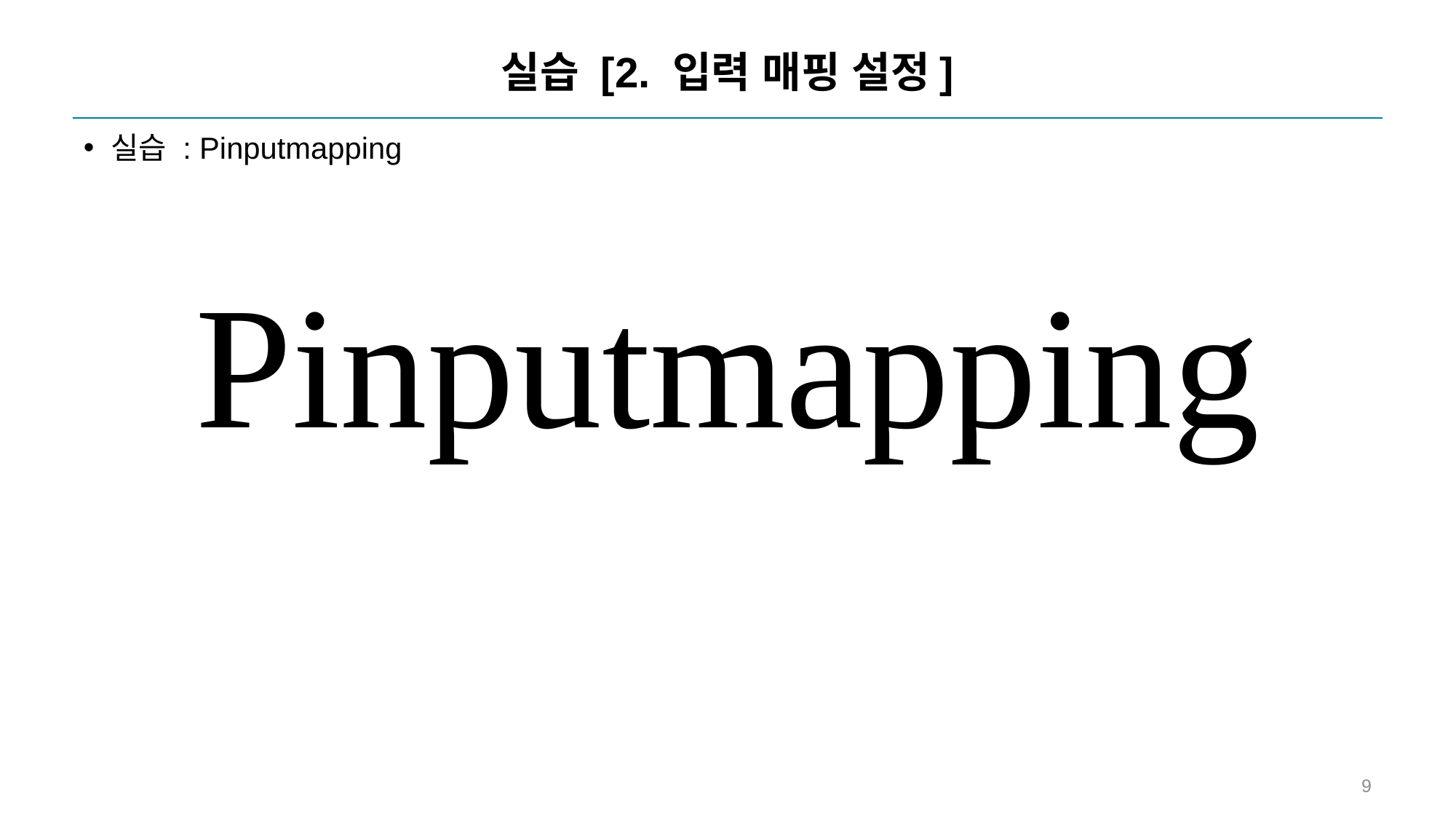

# 실습 [2. 입력 매핑 설정]
실습 : Pinputmapping

Pinputmapping
9